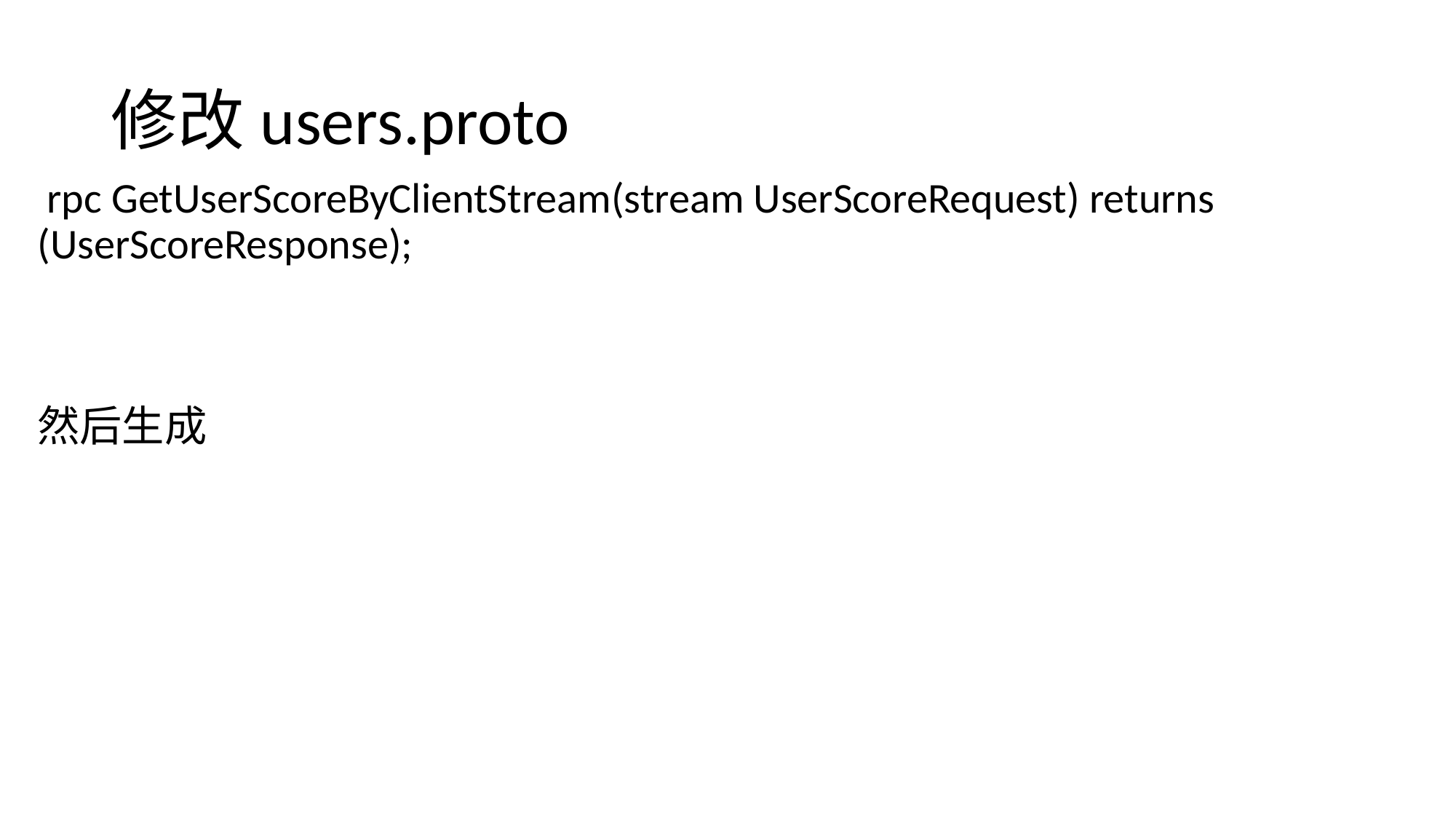

# 修改users.proto
 rpc GetUserScoreByClientStream(stream UserScoreRequest) returns (UserScoreResponse);

然后生成